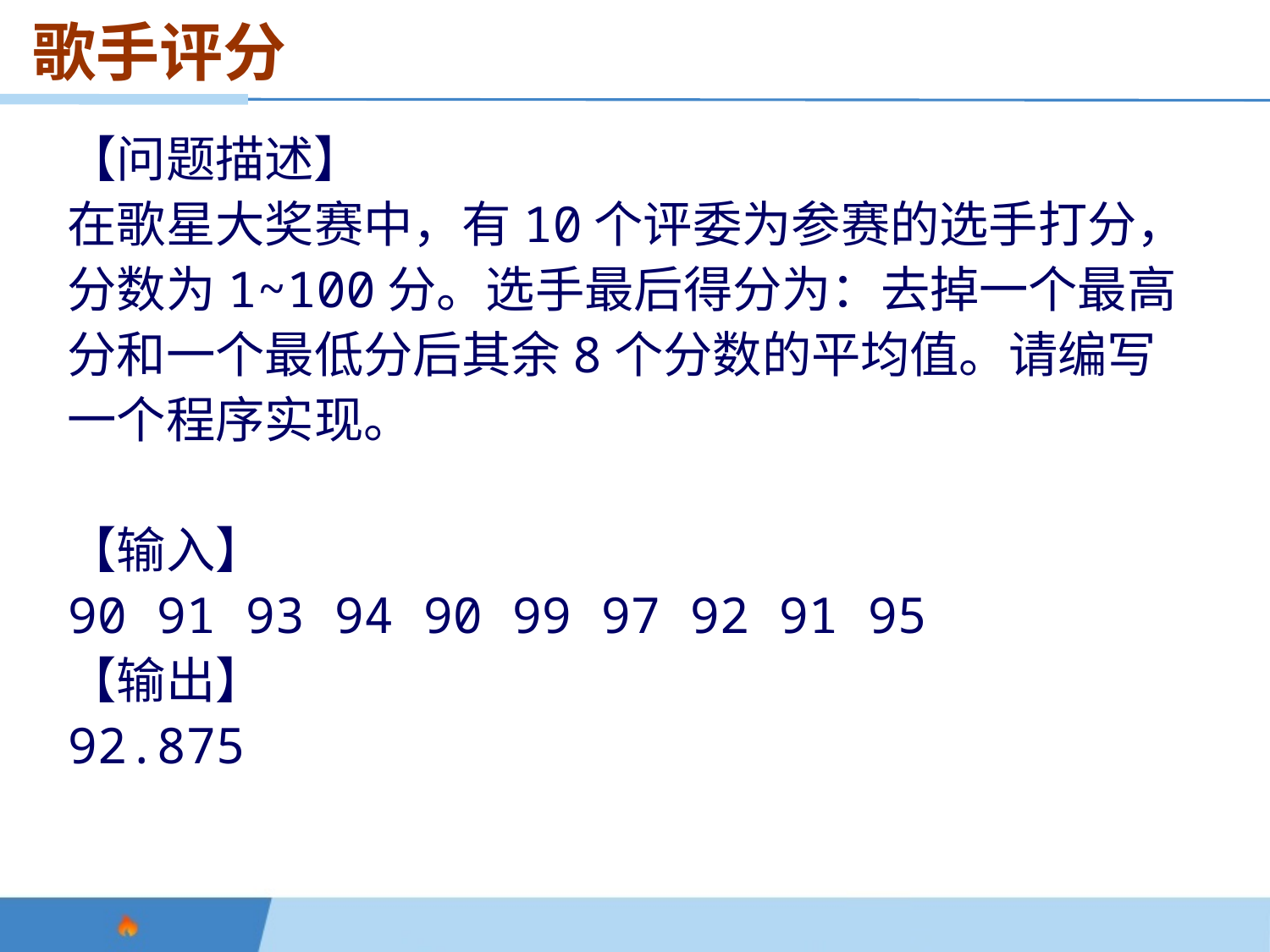

歌手评分
【问题描述】
在歌星大奖赛中，有10个评委为参赛的选手打分，分数为1~100分。选手最后得分为：去掉一个最高分和一个最低分后其余8个分数的平均值。请编写一个程序实现。

【输入】
90 91 93 94 90 99 97 92 91 95
【输出】
92.875